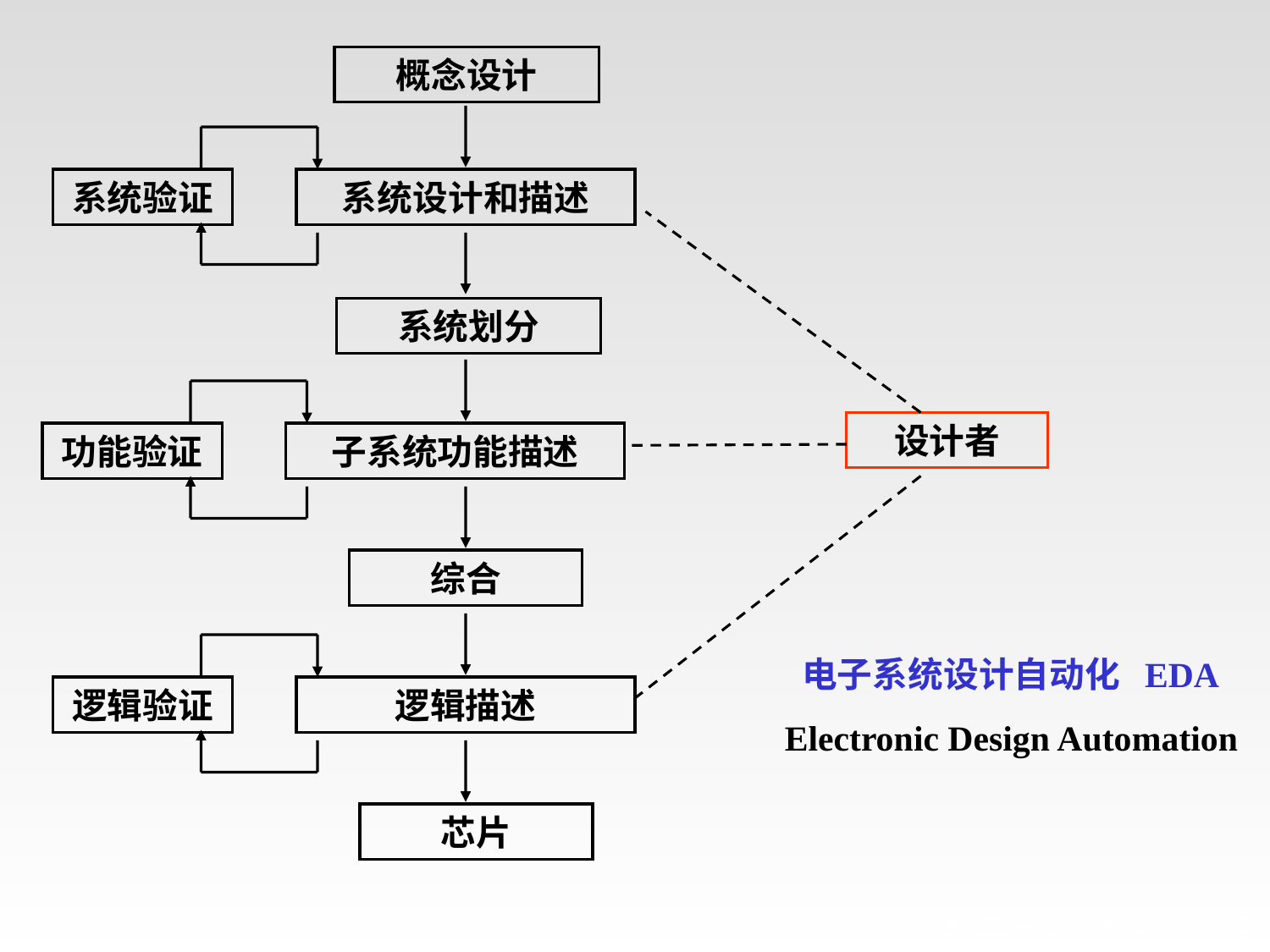

概念设计

系统设计和描述

系统验证

系统划分

子系统功能描述

功能验证

设计者

综合

逻辑描述

逻辑验证

芯片

电子系统设计自动化  EDA
Electronic Design Automation
# 数字系统的设计流程